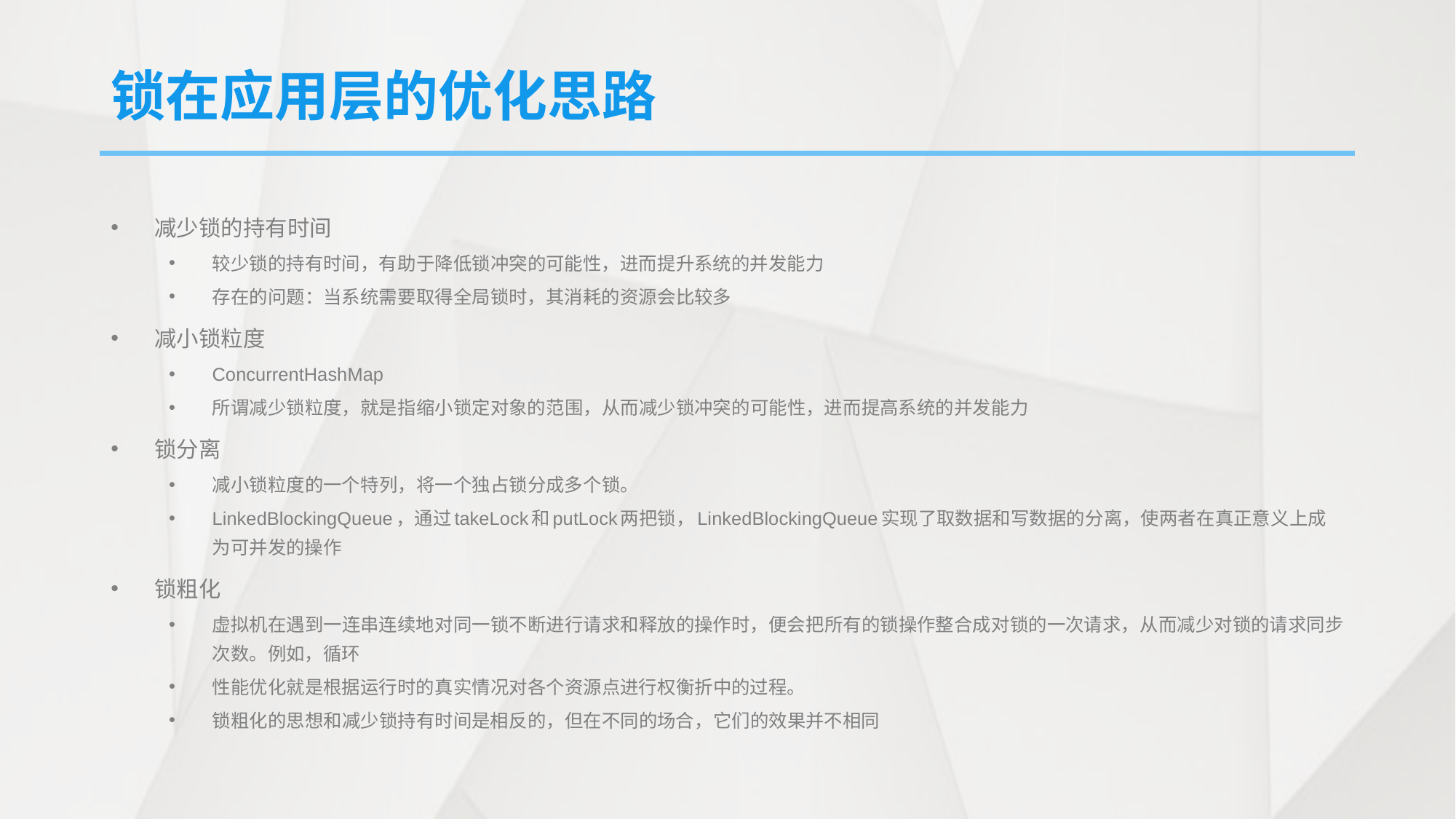

# 锁在应用层的优化思路
减少锁的持有时间
较少锁的持有时间，有助于降低锁冲突的可能性，进而提升系统的并发能力
存在的问题：当系统需要取得全局锁时，其消耗的资源会比较多
减小锁粒度
ConcurrentHashMap
所谓减少锁粒度，就是指缩小锁定对象的范围，从而减少锁冲突的可能性，进而提高系统的并发能力
锁分离
减小锁粒度的一个特列，将一个独占锁分成多个锁。
LinkedBlockingQueue，通过takeLock和putLock两把锁，LinkedBlockingQueue实现了取数据和写数据的分离，使两者在真正意义上成为可并发的操作
锁粗化
虚拟机在遇到一连串连续地对同一锁不断进行请求和释放的操作时，便会把所有的锁操作整合成对锁的一次请求，从而减少对锁的请求同步次数。例如，循环
性能优化就是根据运行时的真实情况对各个资源点进行权衡折中的过程。
锁粗化的思想和减少锁持有时间是相反的，但在不同的场合，它们的效果并不相同